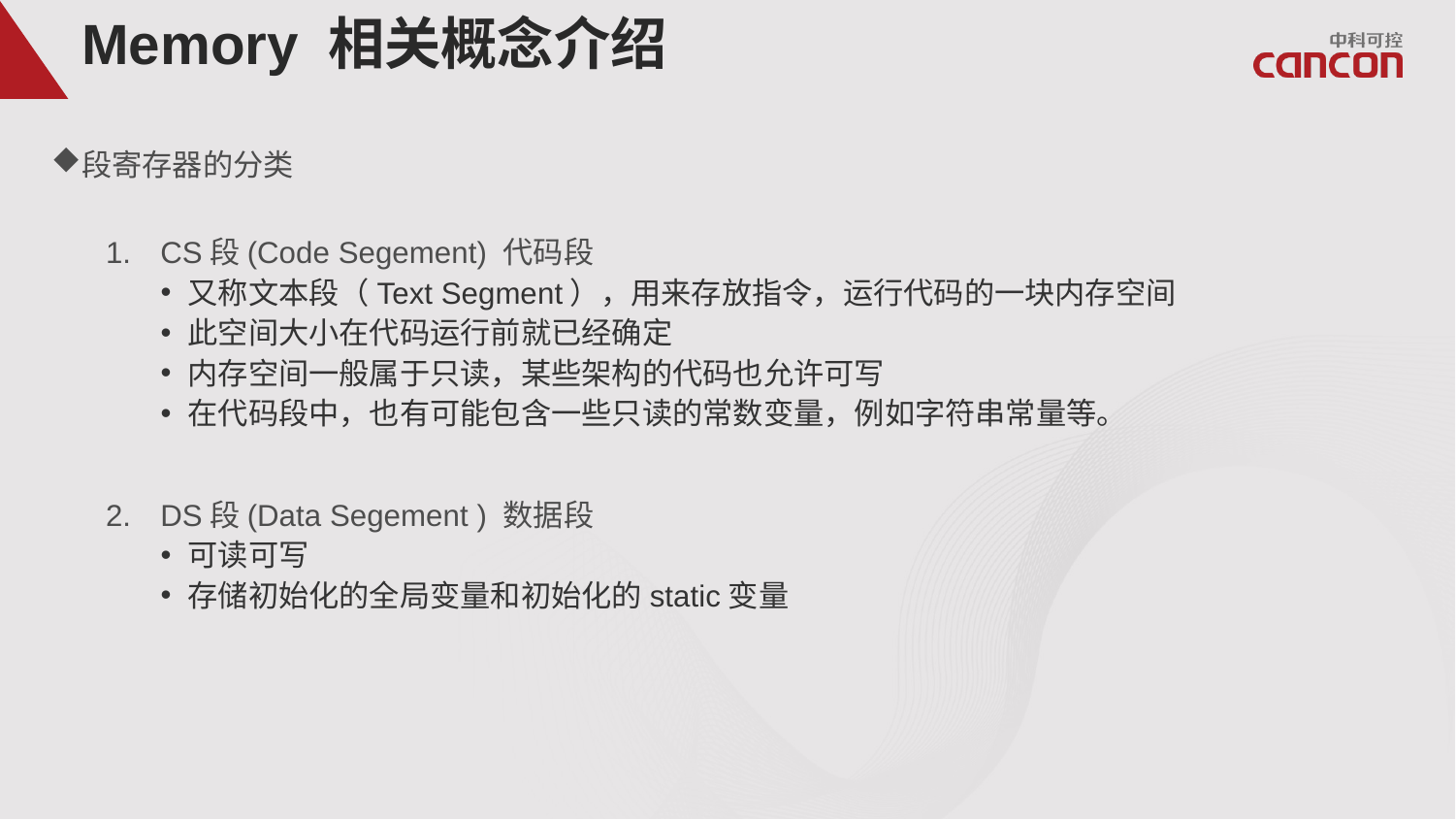

# Memory 相关概念介绍
段寄存器的分类

CS段(Code Segement) 代码段
又称文本段（Text Segment），用来存放指令，运行代码的一块内存空间
此空间大小在代码运行前就已经确定
内存空间一般属于只读，某些架构的代码也允许可写
在代码段中，也有可能包含一些只读的常数变量，例如字符串常量等。

DS段(Data Segement ) 数据段
可读可写
存储初始化的全局变量和初始化的static变量